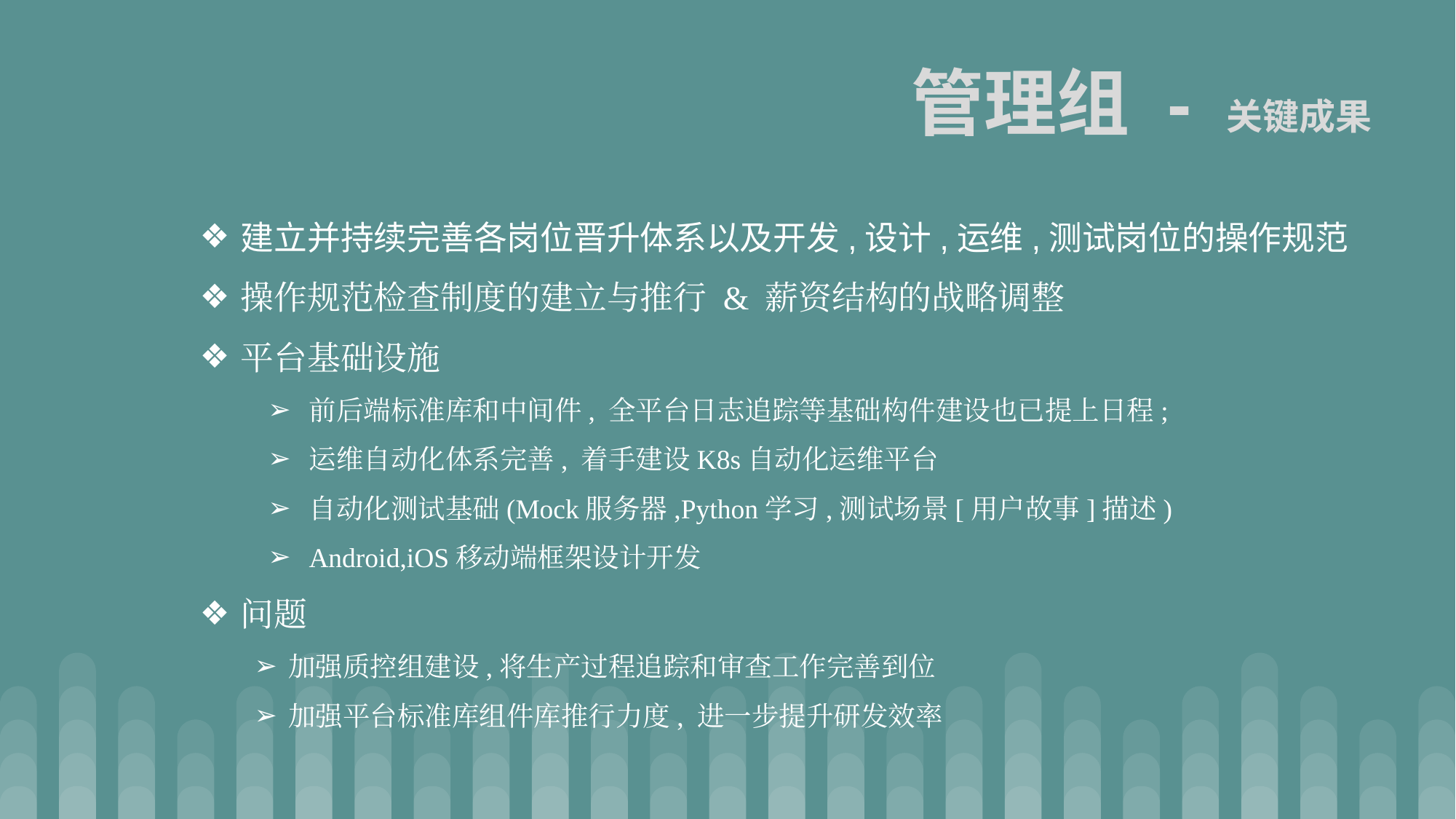

管理组 - 关键成果
建立并持续完善各岗位晋升体系以及开发,设计,运维,测试岗位的操作规范
操作规范检查制度的建立与推行 & 薪资结构的战略调整
平台基础设施
前后端标准库和中间件, 全平台日志追踪等基础构件建设也已提上日程;
运维自动化体系完善, 着手建设K8s自动化运维平台
自动化测试基础(Mock服务器,Python学习,测试场景[用户故事]描述)
Android,iOS移动端框架设计开发
问题
加强质控组建设,将生产过程追踪和审查工作完善到位
加强平台标准库组件库推行力度, 进一步提升研发效率